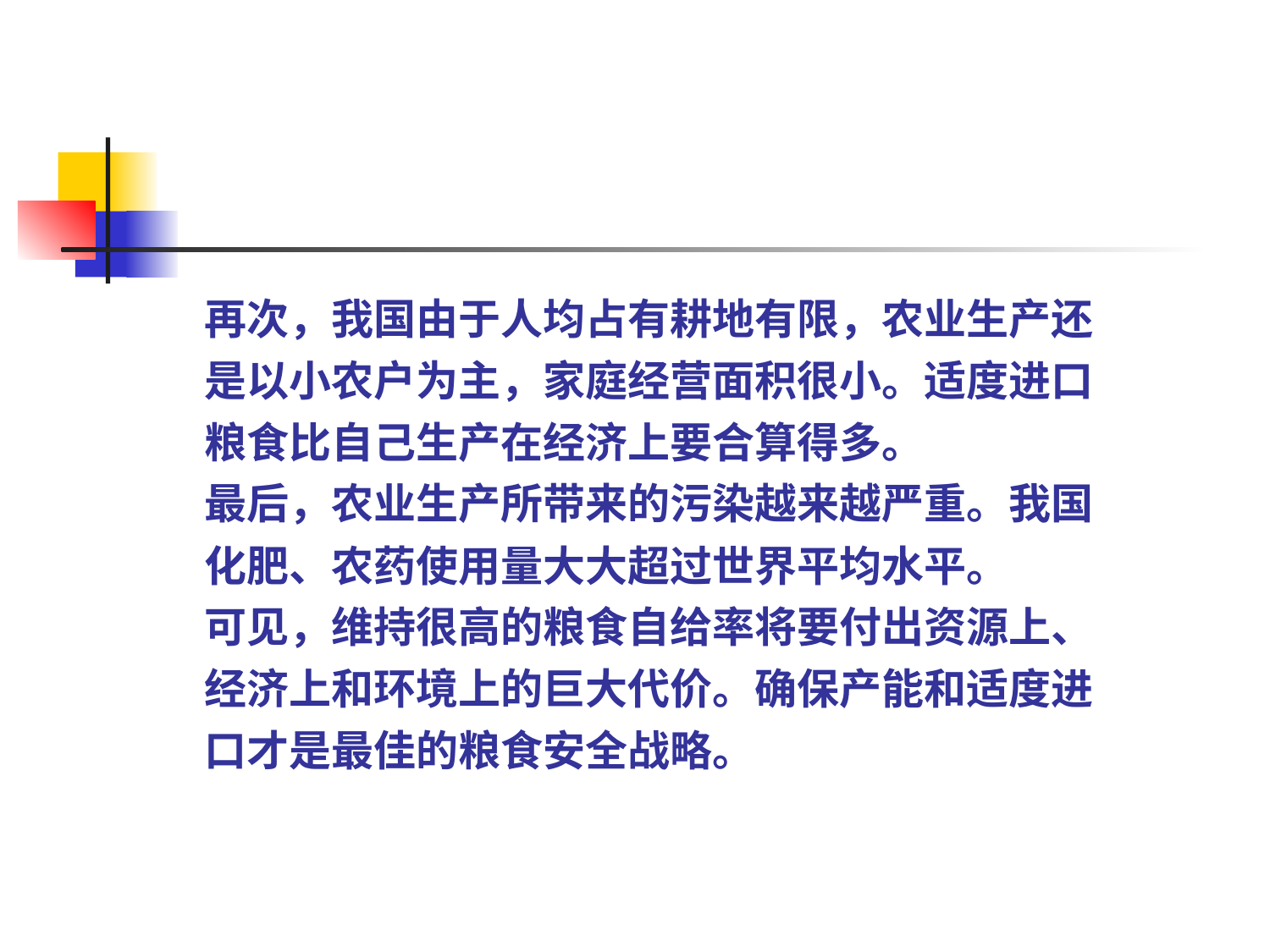

再次，我国由于人均占有耕地有限，农业生产还是以小农户为主，家庭经营面积很小。适度进口粮食比自己生产在经济上要合算得多。
最后，农业生产所带来的污染越来越严重。我国化肥、农药使用量大大超过世界平均水平。
可见，维持很高的粮食自给率将要付出资源上、经济上和环境上的巨大代价。确保产能和适度进口才是最佳的粮食安全战略。